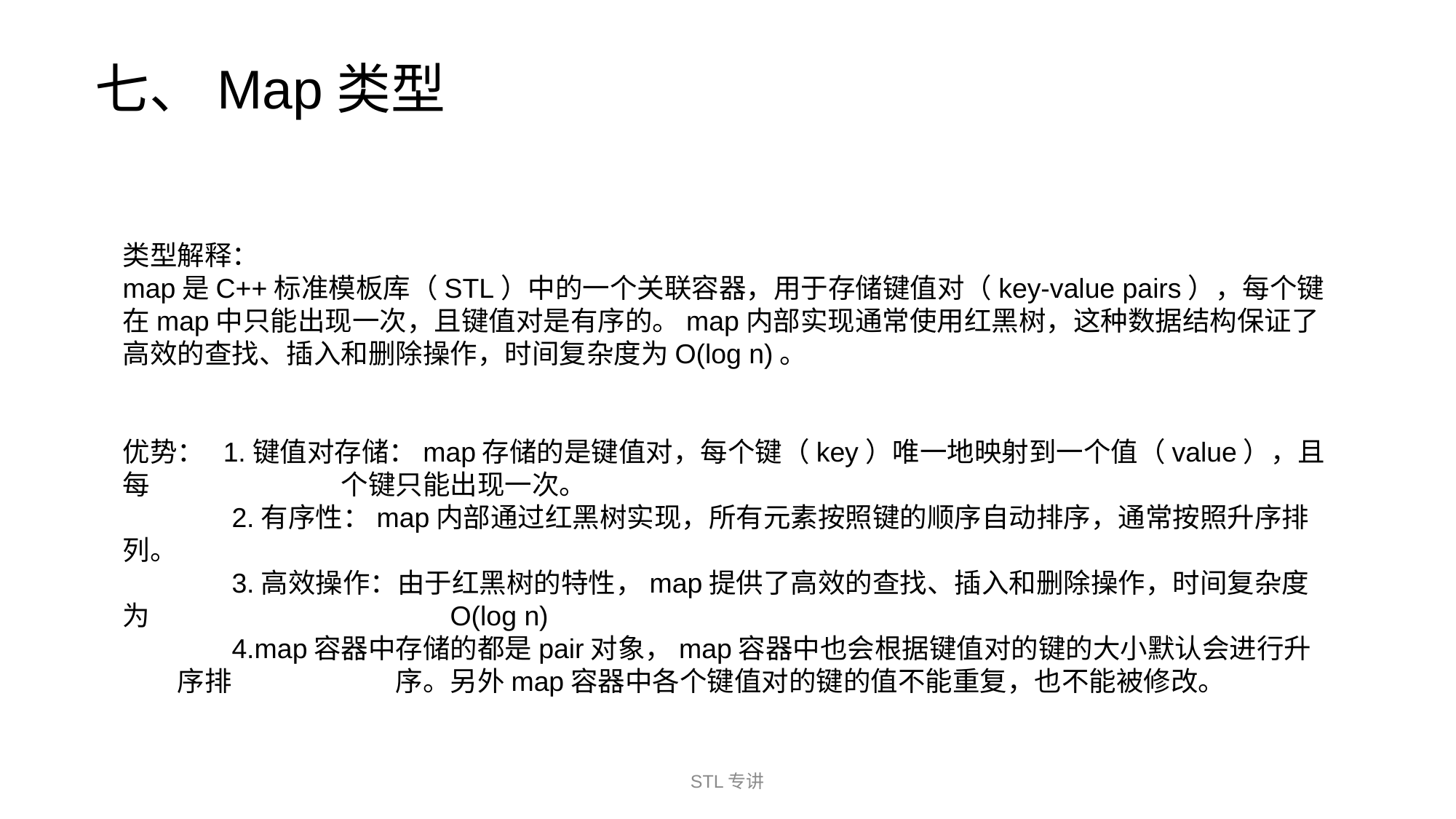

七、Map类型
类型解释：
‌‌map是C++标准模板库（STL）中的一个关联容器，用于存储键值对（key-value pairs），每个键在map中只能出现一次，且键值对是有序的‌‌。map内部实现通常使用红黑树，这种数据结构保证了高效的查找、插入和删除操作，时间复杂度为O(log n)‌。

优势：  1.‌键值对存储‌：map存储的是键值对，每个键（key）唯一地映射到一个值（value），且每		个键只能出现一次‌。
‌	2.有序性‌：map内部通过红黑树实现，所有元素按照键的顺序自动排序，通常按照升序排列‌。
‌	3.高效操作‌：由于红黑树的特性，map提供了高效的查找、插入和删除操作，时间复杂度为	  		O(log n)‌
4.map容器中存储的都是pair对象，map容器中也会根据键值对的键的大小默认会进行升序排  		序。另外map容器中各个键值对的键的值不能重复，也不能被修改。

STL专讲
35